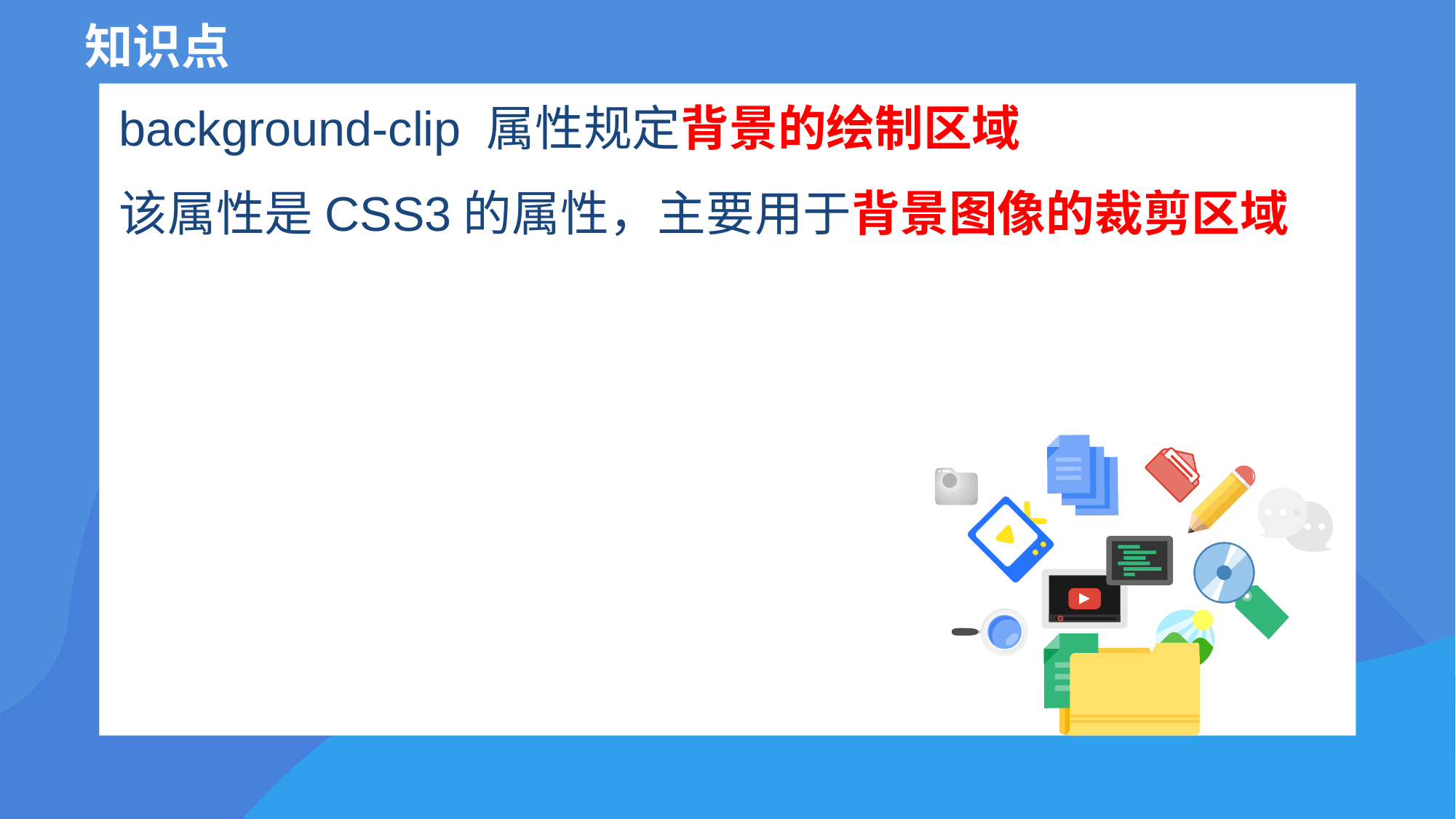

知识点
background-clip 属性规定背景的绘制区域
该属性是CSS3的属性，主要用于背景图像的裁剪区域